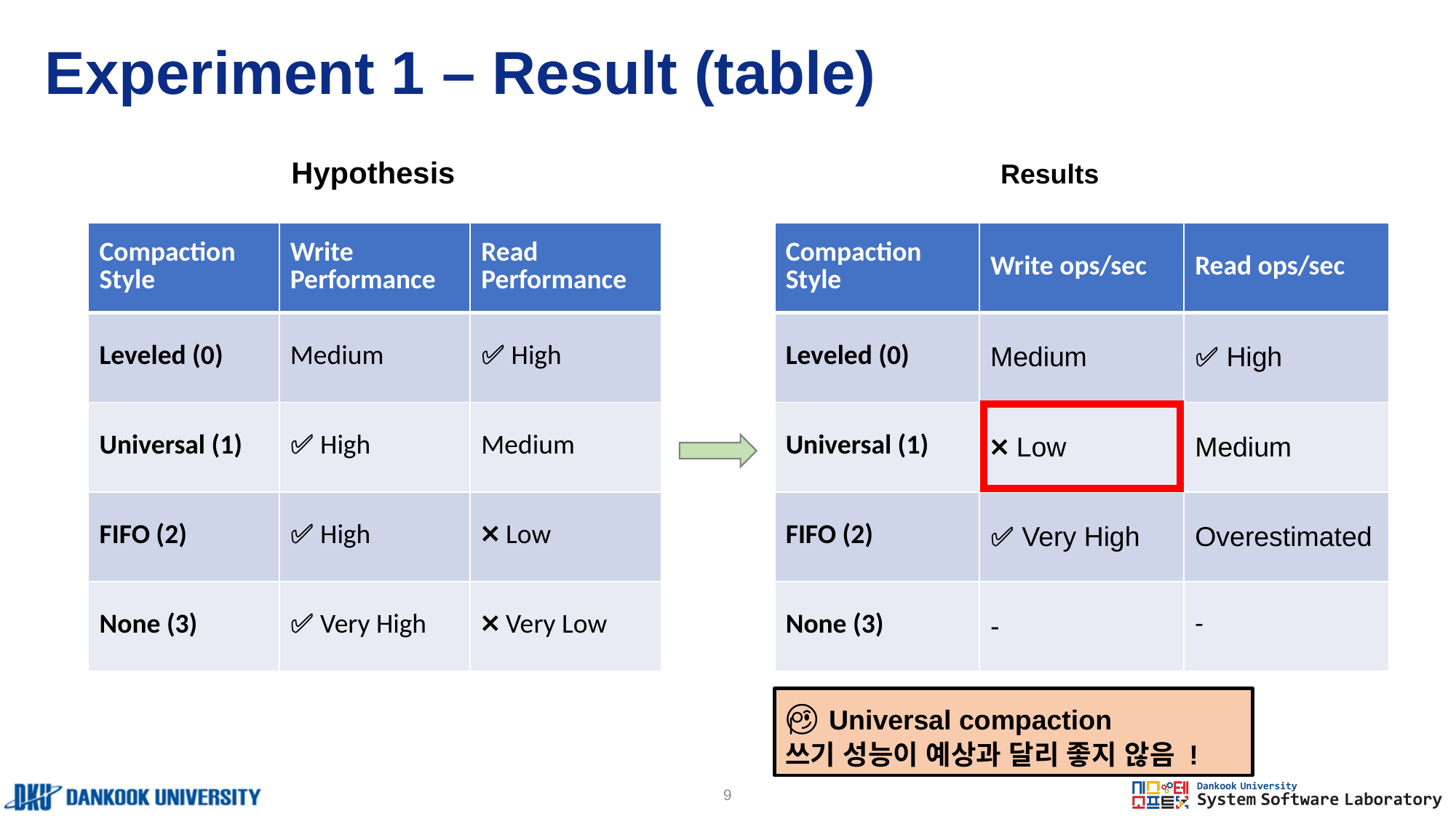

# Experiment 1 – Result (table)
Hypothesis
Results
| Compaction Style | Write Performance | Read Performance |
| --- | --- | --- |
| Leveled (0) | Medium | ✅ High |
| Universal (1) | ✅ High | Medium |
| FIFO (2) | ✅ High | ❌ Low |
| None (3) | ✅ Very High | ❌ Very Low |
| Compaction Style | Write ops/sec | Read ops/sec |
| --- | --- | --- |
| Leveled (0) | Medium | ✅ High |
| Universal (1) | ❌ Low | Medium |
| FIFO (2) | ✅ Very High | Overestimated |
| None (3) | - | - |

🧐 Universal compaction
쓰기 성능이 예상과 달리 좋지 않음 !
9